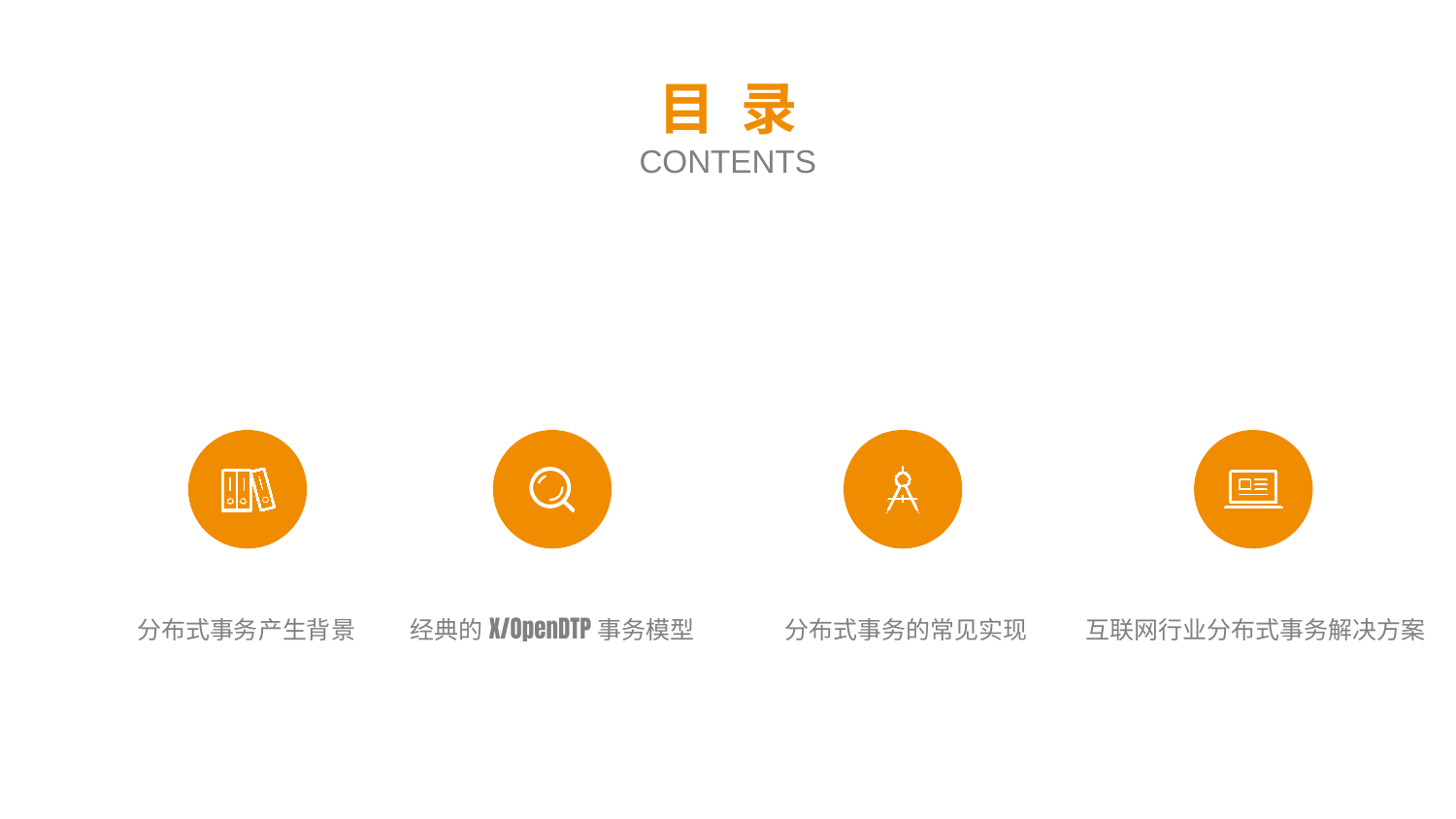

目  录
CONTENTS

分布式事务产生背景
经典的X/OpenDTP事务模型
分布式事务的常见实现
互联网行业分布式事务解决方案